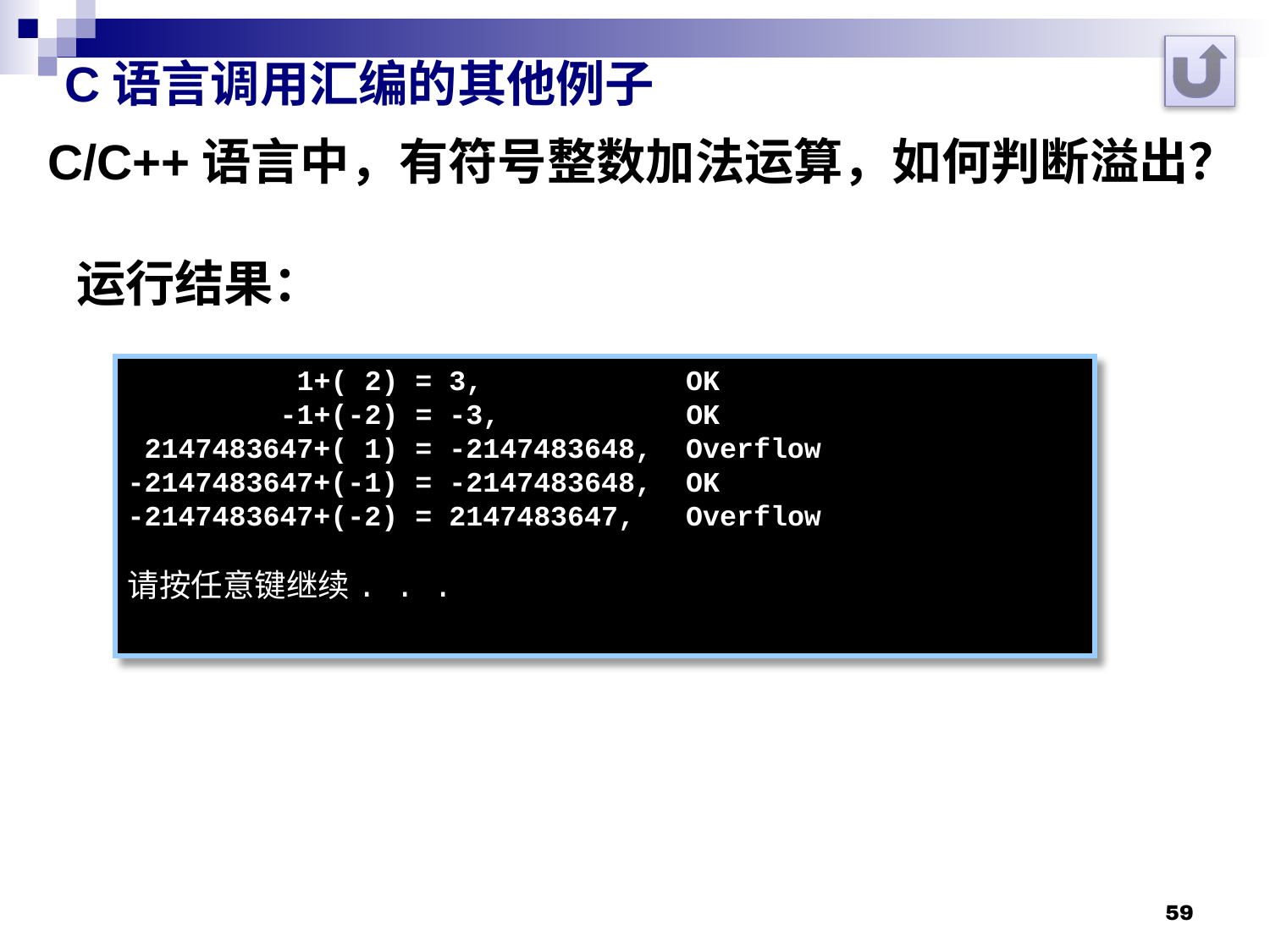

# C语言调用汇编的其他例子
C/C++语言中，有符号整数加法运算，如何判断溢出？
运行结果：
          1+( 2) = 3,            OK
         -1+(-2) = -3,           OK
 2147483647+( 1) = -2147483648,  Overflow
-2147483647+(-1) = -2147483648,  OK
-2147483647+(-2) = 2147483647,   Overflow

请按任意键继续. . .
59